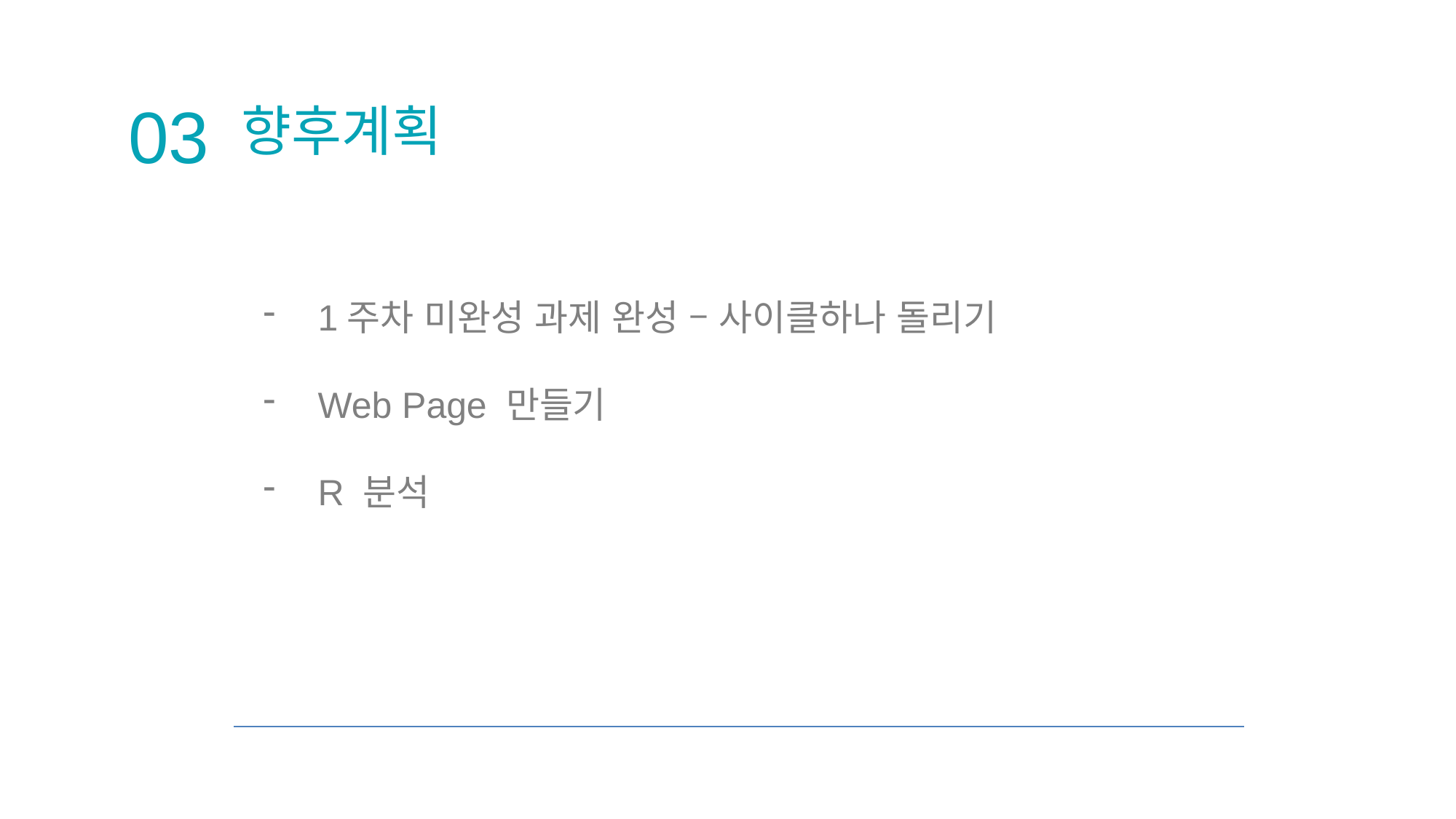

03
향후계획
1주차 미완성 과제 완성 – 사이클하나 돌리기

Web Page 만들기

R 분석